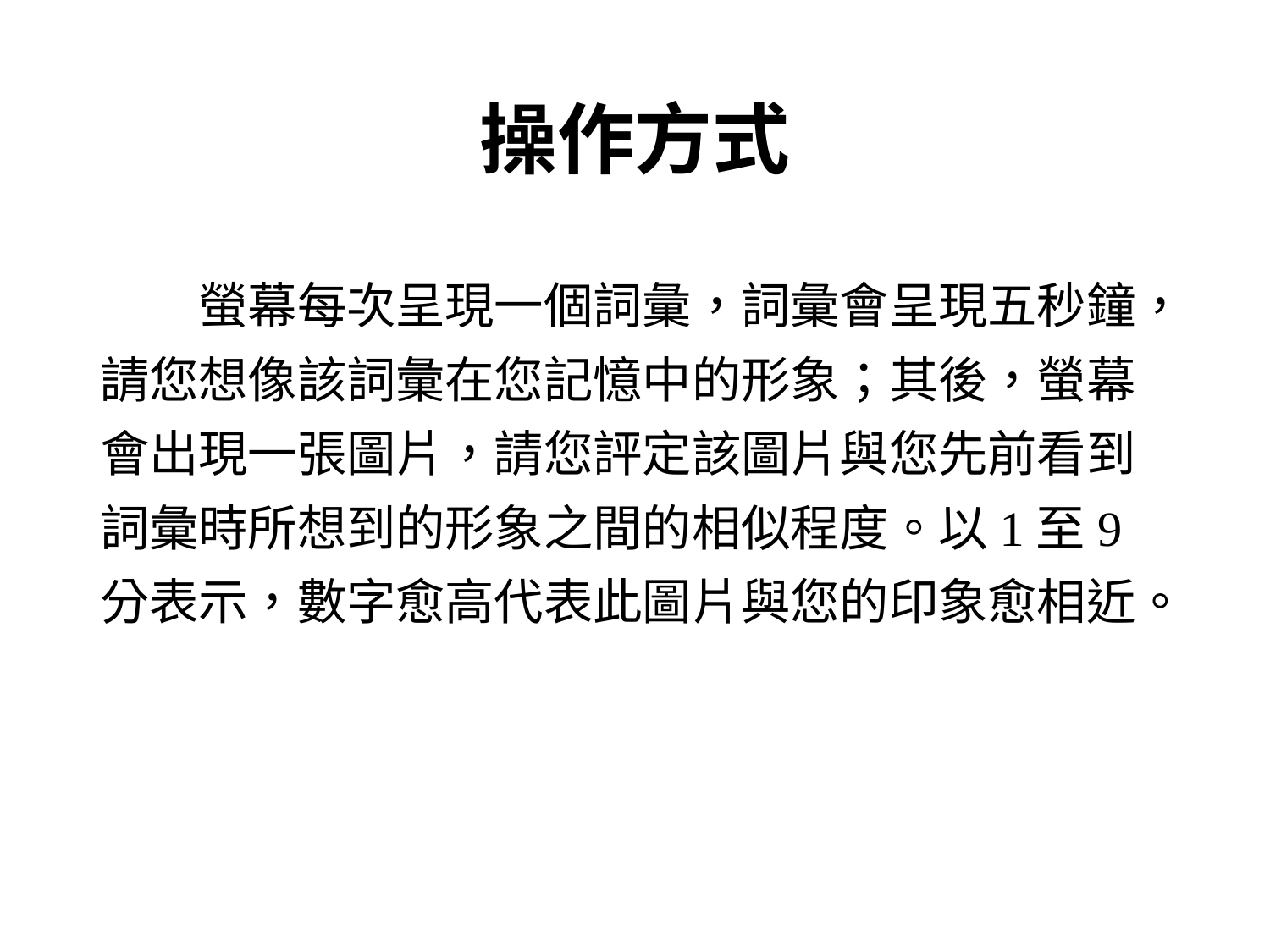

# 操作方式
　　螢幕每次呈現一個詞彙，詞彙會呈現五秒鐘，請您想像該詞彙在您記憶中的形象；其後，螢幕會出現一張圖片，請您評定該圖片與您先前看到詞彙時所想到的形象之間的相似程度。以1至9分表示，數字愈高代表此圖片與您的印象愈相近。